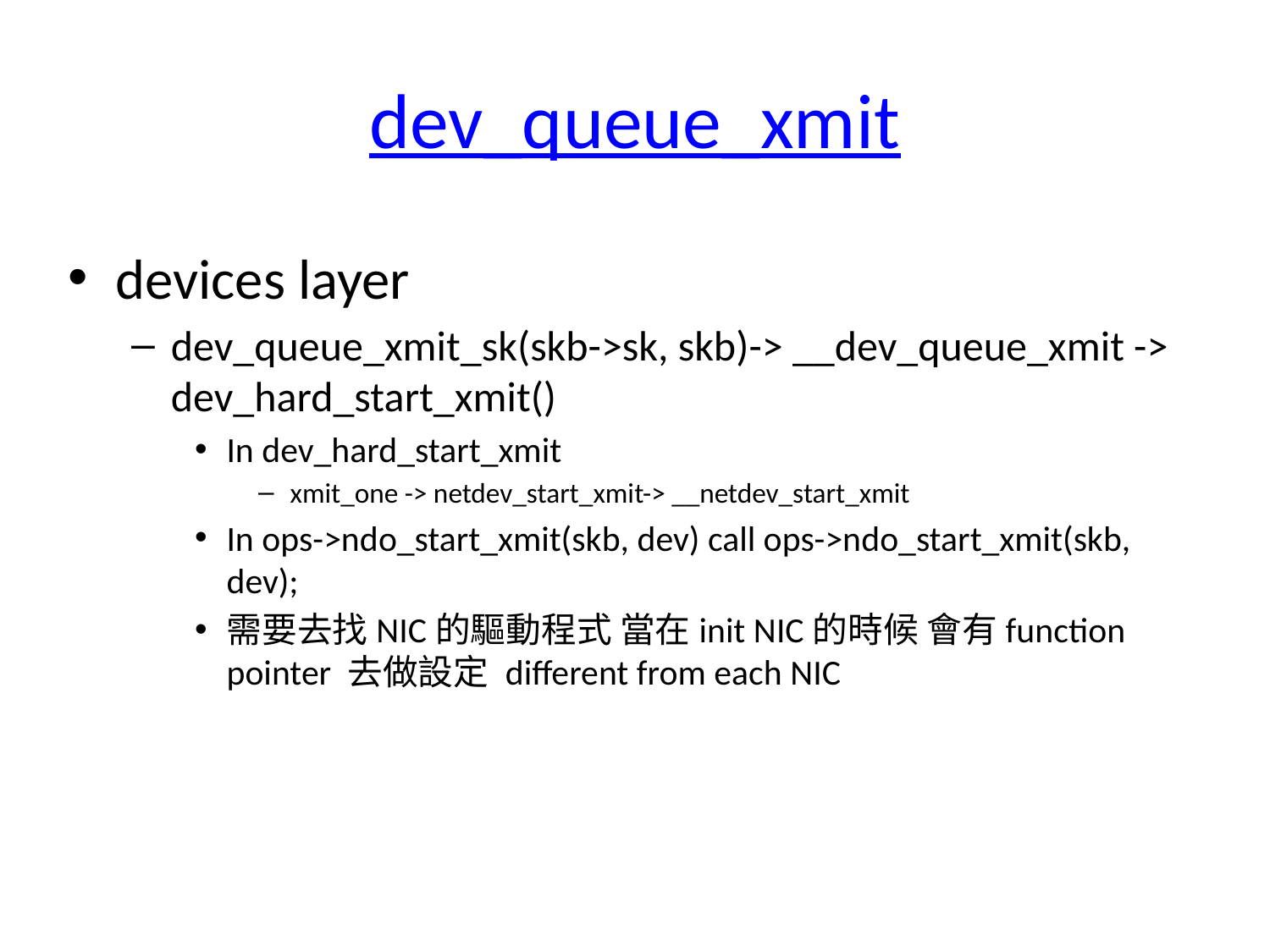

# dev_queue_xmit
devices layer
dev_queue_xmit_sk(skb->sk, skb)-> __dev_queue_xmit -> dev_hard_start_xmit()
In dev_hard_start_xmit
xmit_one -> netdev_start_xmit-> __netdev_start_xmit
In ops->ndo_start_xmit(skb, dev) call ops->ndo_start_xmit(skb, dev);
需要去找NIC的驅動程式 當在init NIC的時候 會有function pointer 去做設定 different from each NIC